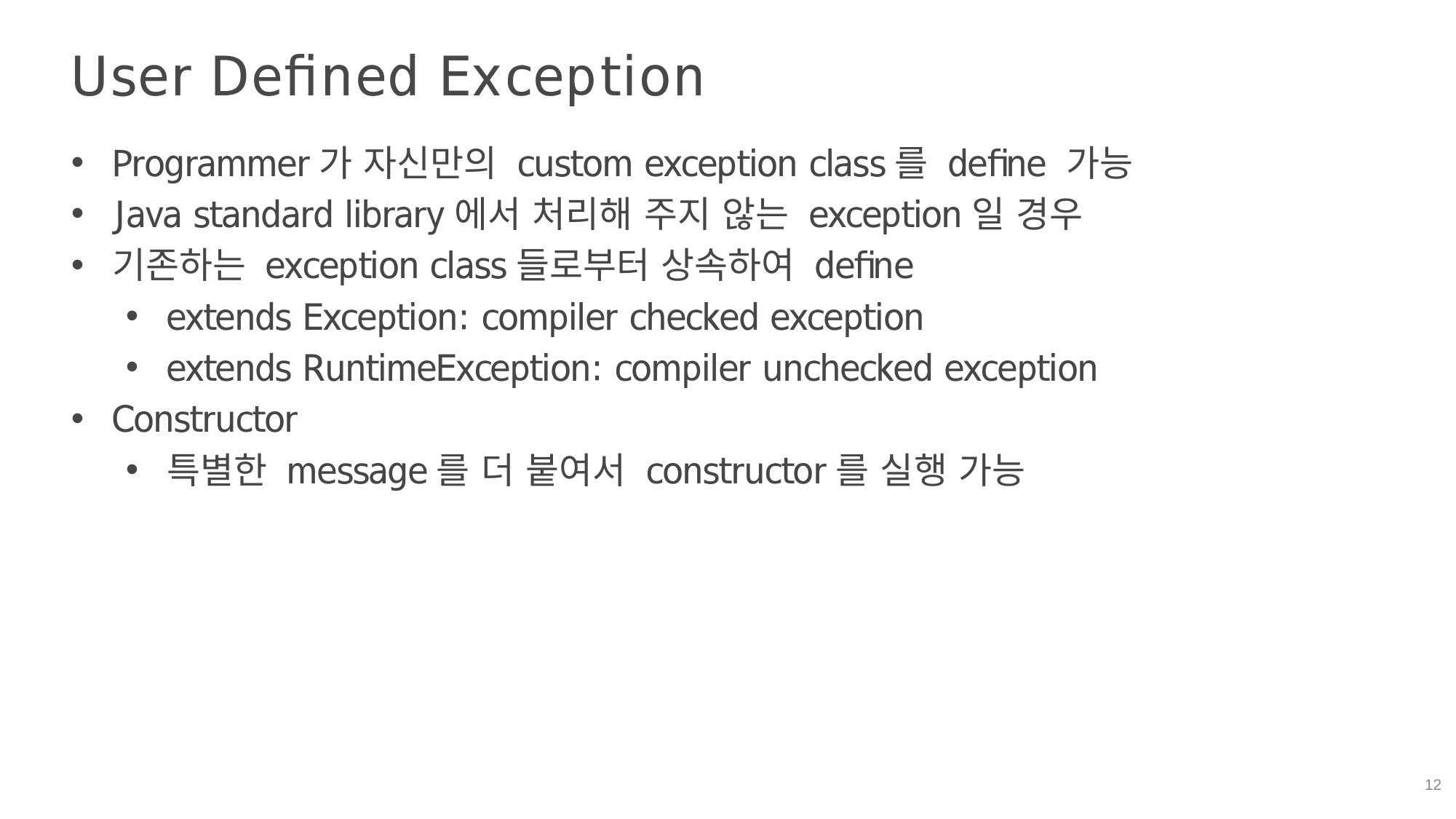

# User Defined Exception
Programmer가 자신만의 custom exception class를 define 가능
Java standard library에서 처리해 주지 않는 exception일 경우
기존하는 exception class들로부터 상속하여 define
extends Exception: compiler checked exception
extends RuntimeException: compiler unchecked exception
Constructor
특별한 message를 더 붙여서 constructor를 실행 가능
12